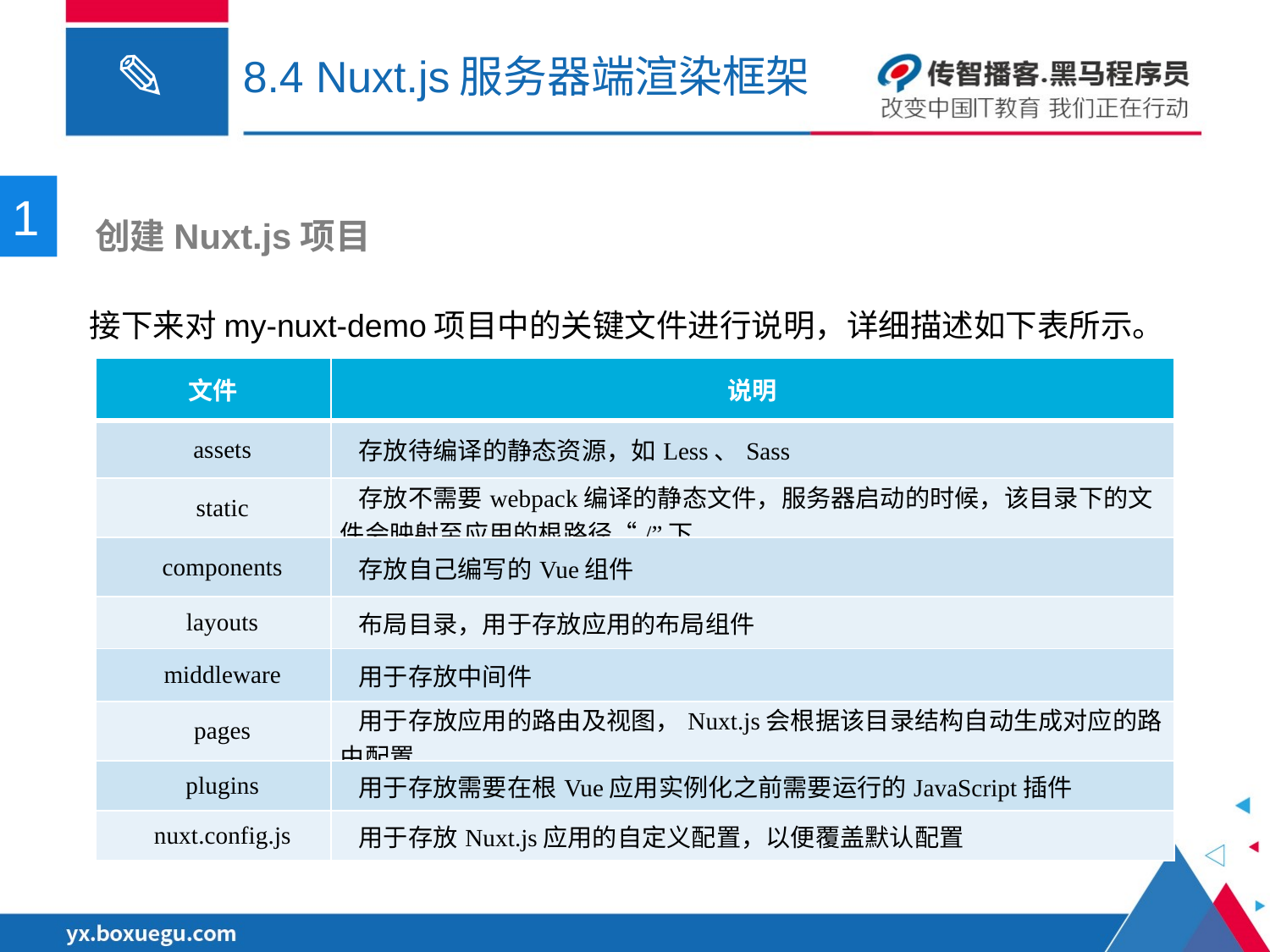

# 8.4 Nuxt.js服务器端渲染框架

1
  创建Nuxt.js项目
接下来对my-nuxt-demo项目中的关键文件进行说明，详细描述如下表所示。
| 文件 | 说明 |
| --- | --- |
| assets | 存放待编译的静态资源，如Less、Sass |
| static | 存放不需要webpack编译的静态文件，服务器启动的时候，该目录下的文件会映射至应用的根路径“/”下 |
| components | 存放自己编写的Vue组件 |
| layouts | 布局目录，用于存放应用的布局组件 |
| middleware | 用于存放中间件 |
| pages | 用于存放应用的路由及视图，Nuxt.js会根据该目录结构自动生成对应的路由配置 |
| plugins | 用于存放需要在根Vue应用实例化之前需要运行的JavaScript插件 |
| nuxt.config.js | 用于存放Nuxt.js应用的自定义配置，以便覆盖默认配置 |